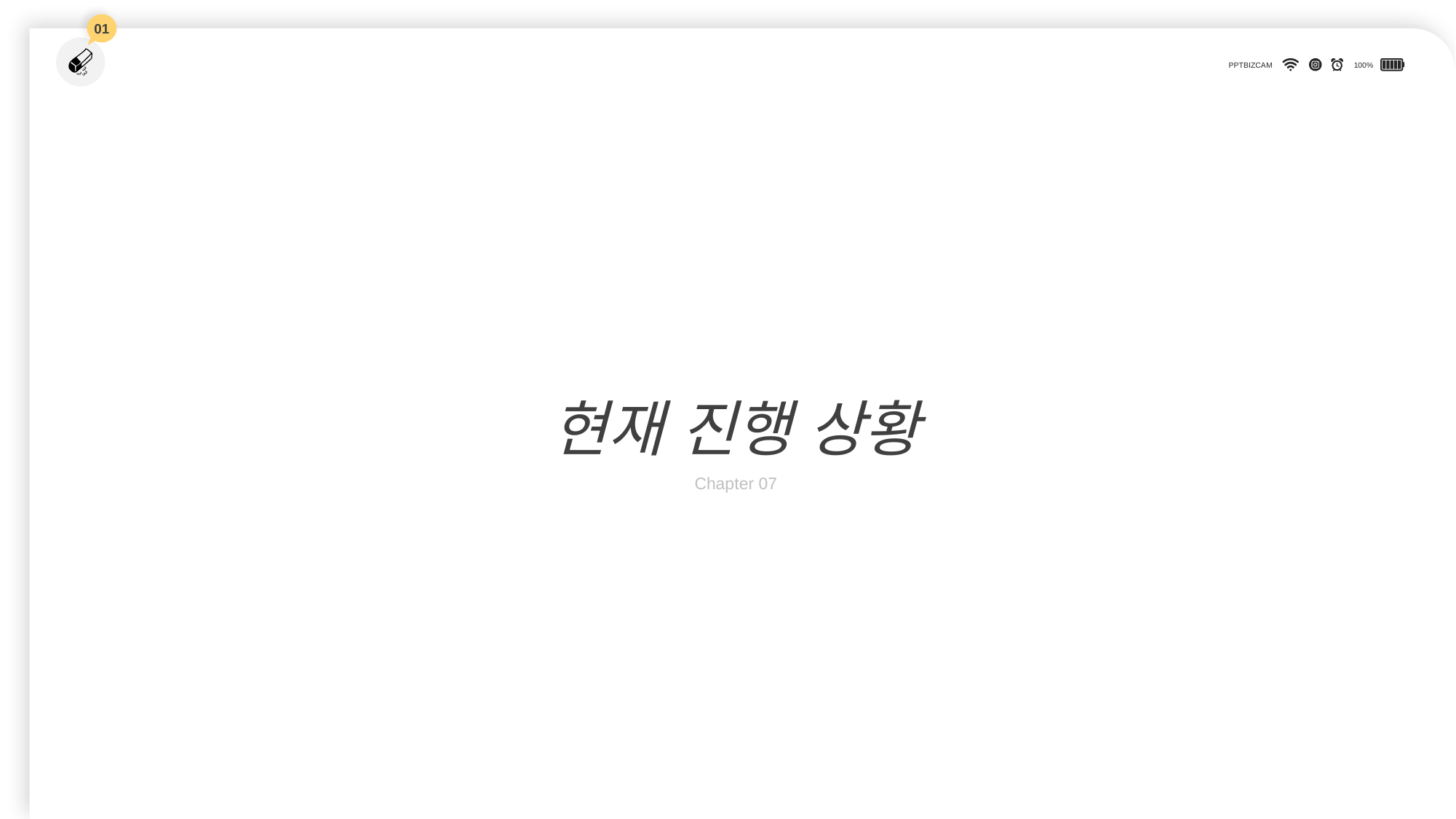

01
현재 진행 상황
Chapter 07

PPTBIZCAM
100%